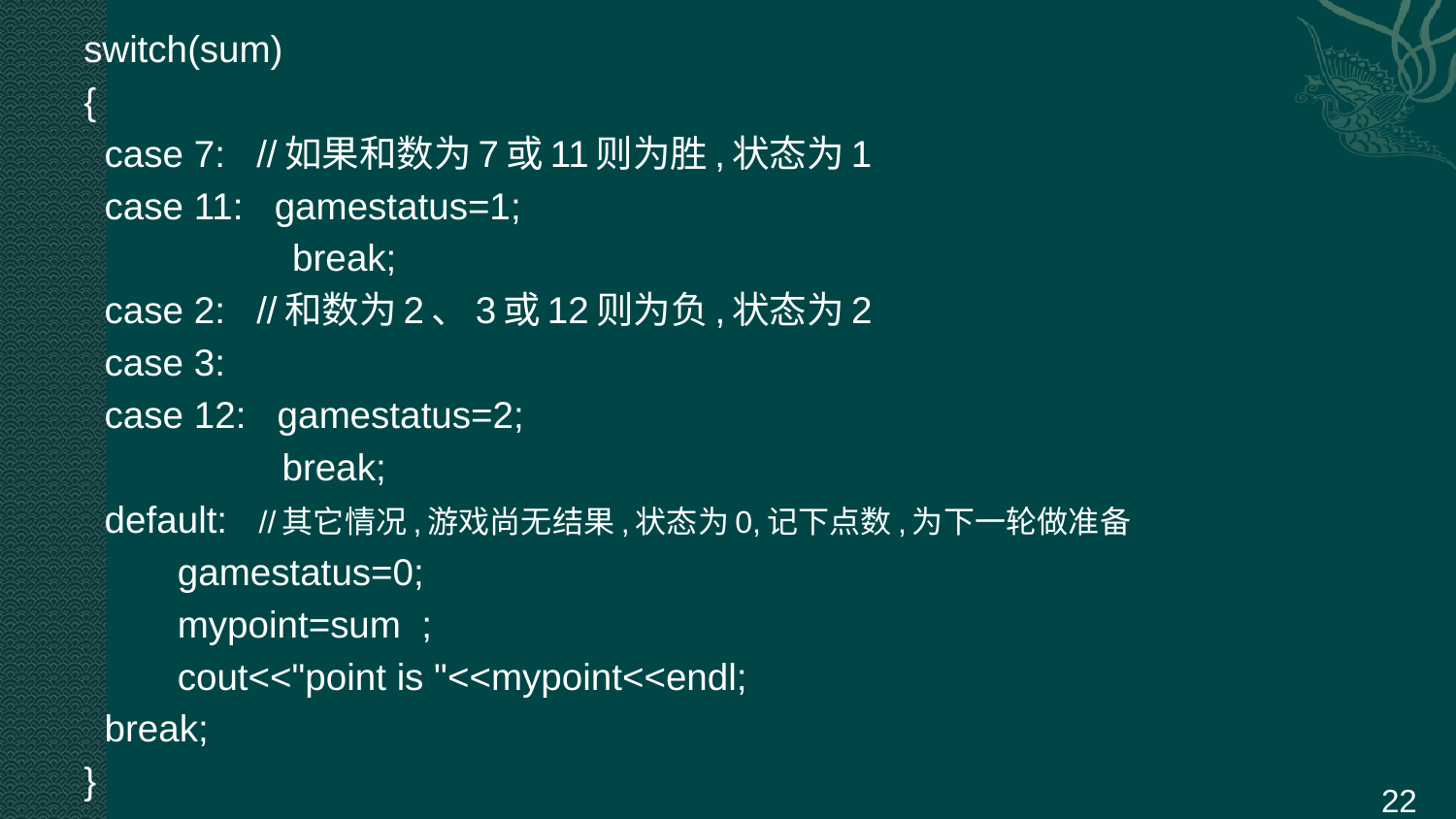

switch(sum)
  {
    case 7:   //如果和数为7或11则为胜,状态为1
    case 11:   gamestatus=1;
                      break;
    case 2:   //和数为2、3或12则为负,状态为2
    case 3:
    case 12:   gamestatus=2;
                     break;
    default:   //其它情况,游戏尚无结果,状态为0,记下点数,为下一轮做准备
           gamestatus=0;
           mypoint=sum  ;
           cout<<"point is "<<mypoint<<endl;
    break;
  }
22